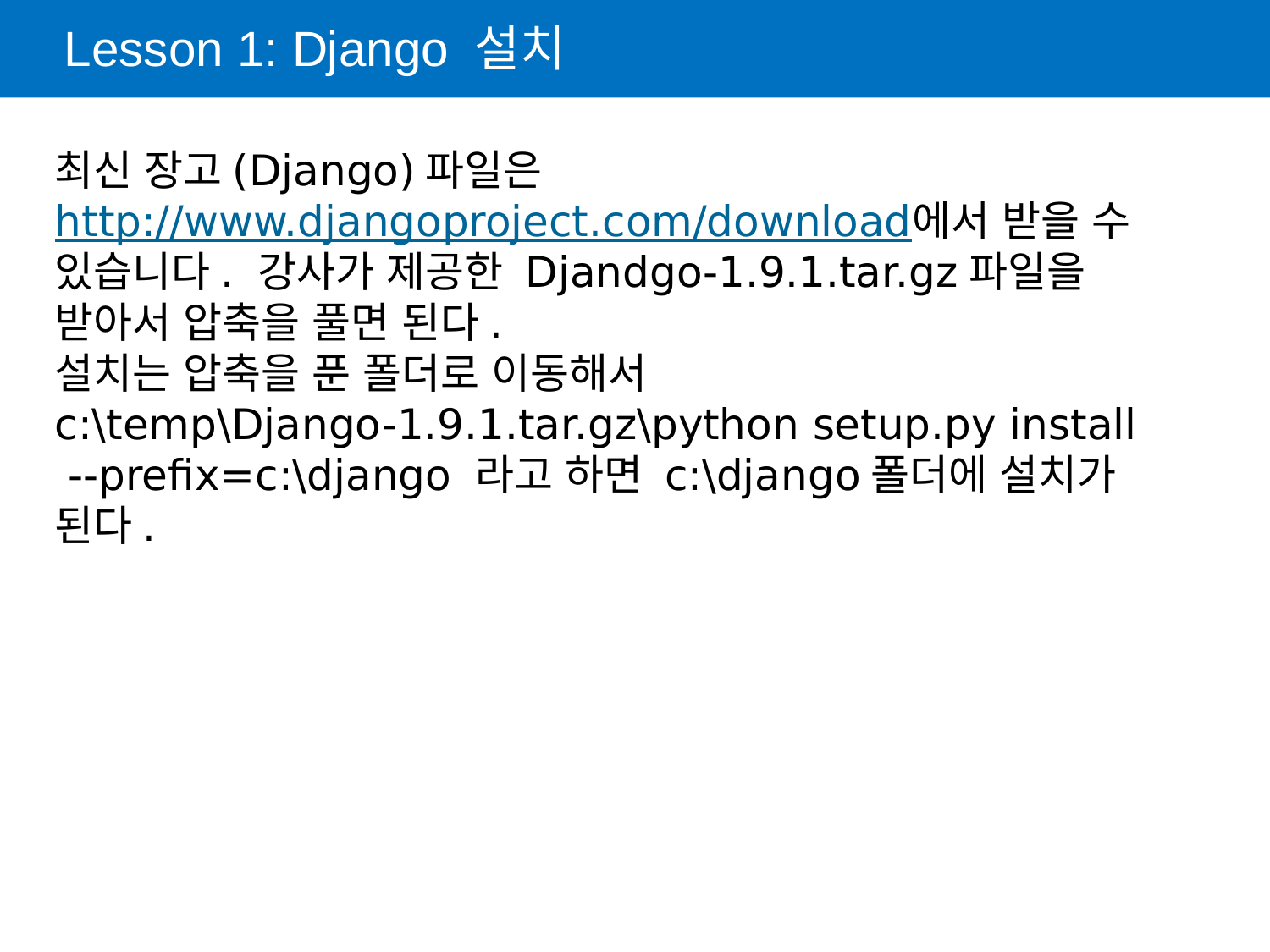

# Lesson 1: Django 설치
최신 장고(Django)파일은 http://www.djangoproject.com/download에서 받을 수 있습니다. 강사가 제공한 Djandgo-1.9.1.tar.gz파일을 받아서 압축을 풀면 된다.
설치는 압축을 푼 폴더로 이동해서
c:\temp\Django-1.9.1.tar.gz\python setup.py install     --prefix=c:\django 라고 하면 c:\django폴더에 설치가 된다.